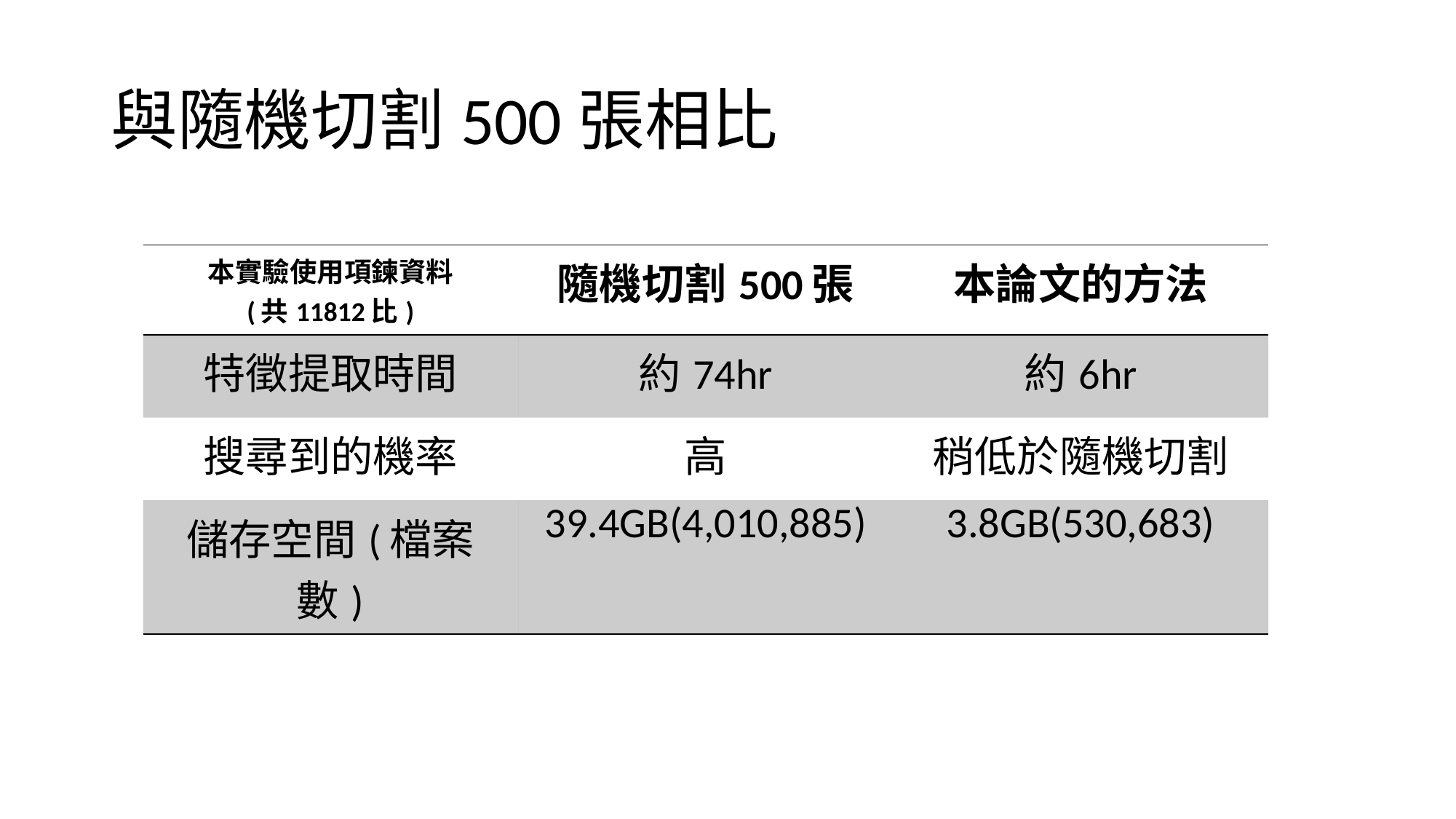

# 與隨機切割500張相比
| 本實驗使用項鍊資料 (共11812比) | 隨機切割500張 | 本論文的方法 |
| --- | --- | --- |
| 特徵提取時間 | 約74hr | 約6hr |
| 搜尋到的機率 | 高 | 稍低於隨機切割 |
| 儲存空間(檔案數) | 39.4GB(4,010,885) | 3.8GB(530,683) |